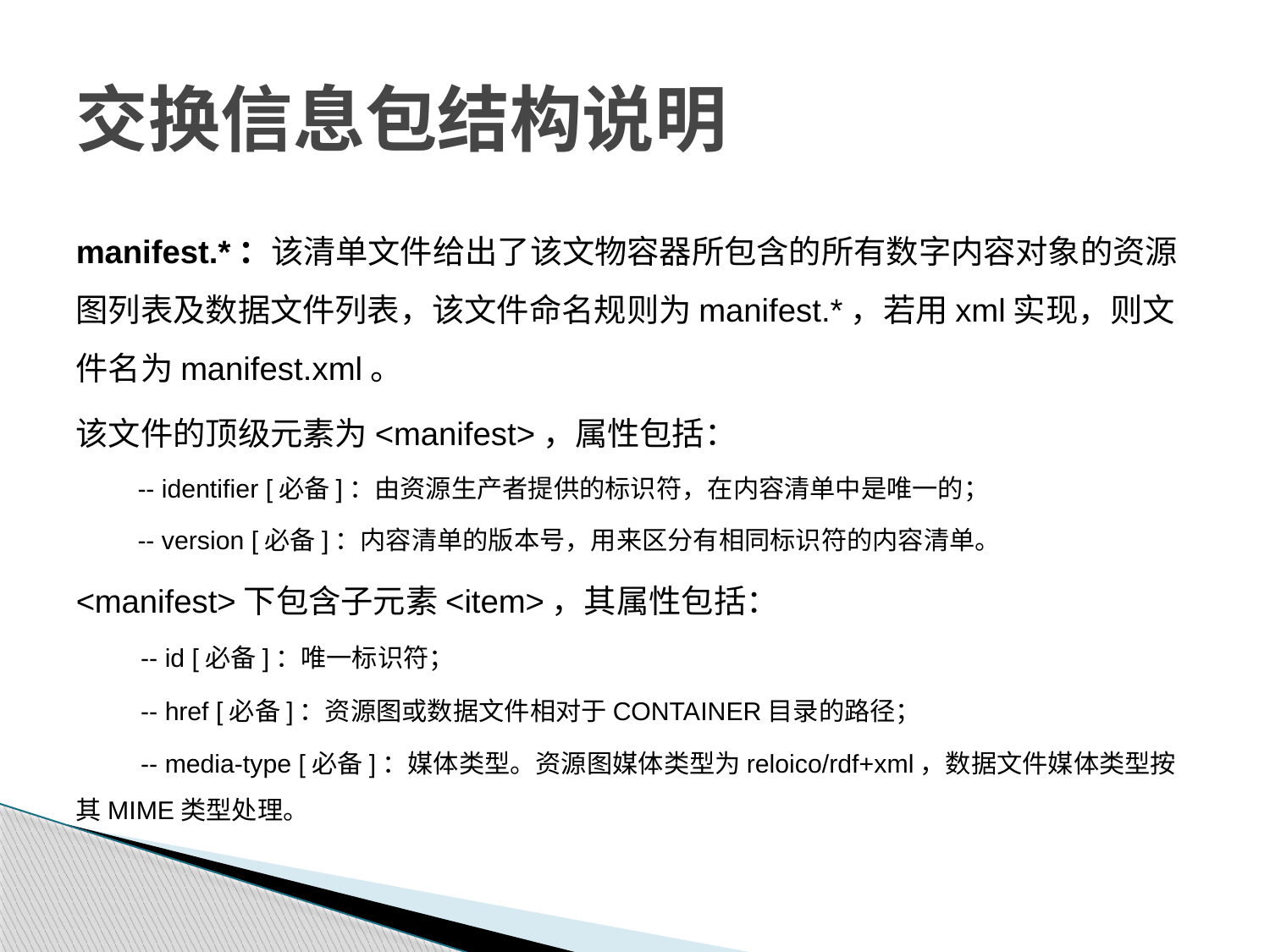

# 交换信息包结构说明
manifest.*：该清单文件给出了该文物容器所包含的所有数字内容对象的资源图列表及数据文件列表，该文件命名规则为manifest.*，若用xml实现，则文件名为manifest.xml。
该文件的顶级元素为<manifest>，属性包括：
-- identifier [必备]：由资源生产者提供的标识符，在内容清单中是唯一的；
-- version [必备]：内容清单的版本号，用来区分有相同标识符的内容清单。
<manifest>下包含子元素<item>，其属性包括：
         -- id [必备]：唯一标识符；
         -- href [必备]：资源图或数据文件相对于CONTAINER目录的路径；
         -- media-type [必备]：媒体类型。资源图媒体类型为reloico/rdf+xml，数据文件媒体类型按其MIME类型处理。